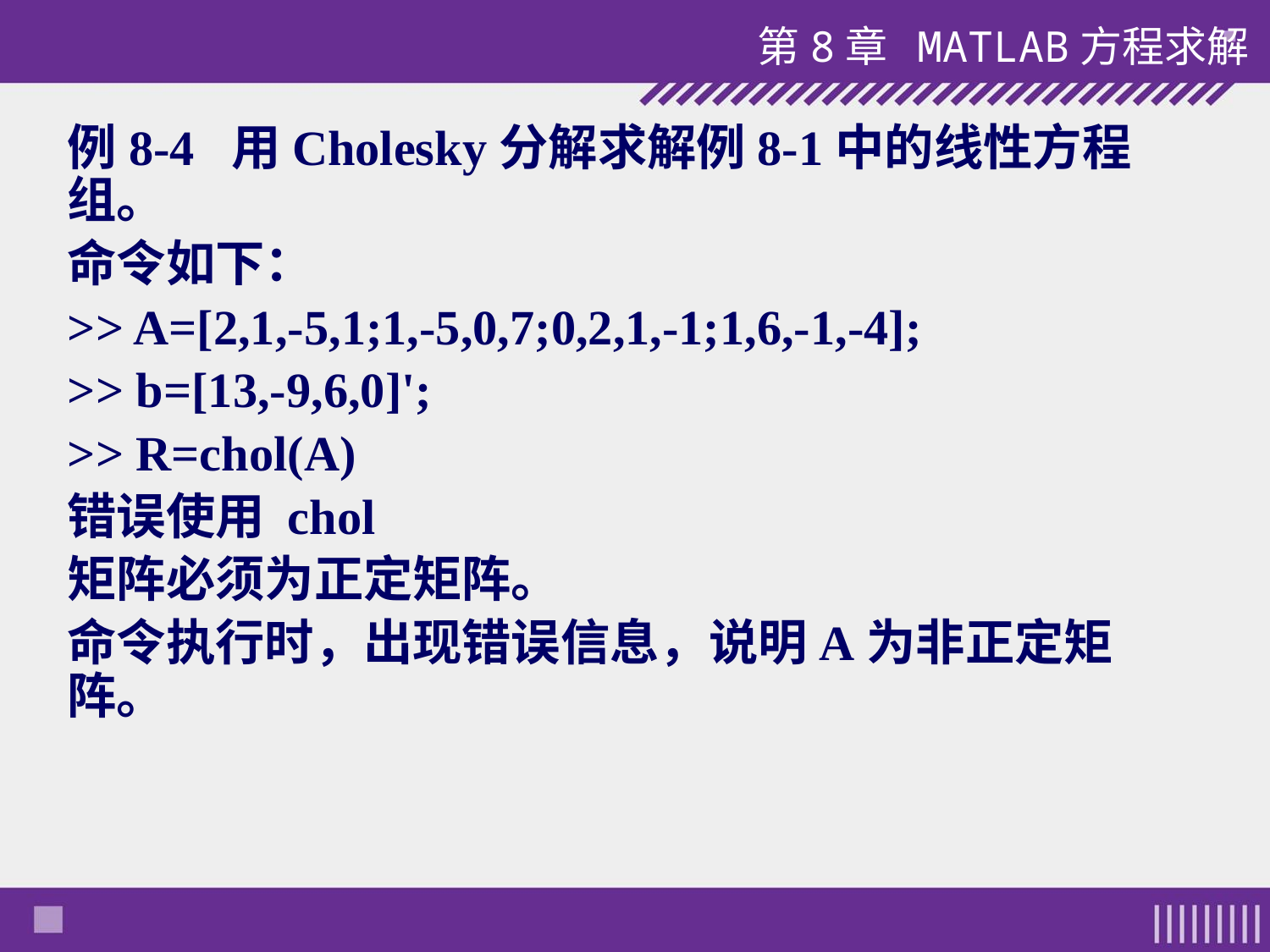

第8章  MATLAB方程求解
例8-4  用Cholesky分解求解例8-1中的线性方程组。
命令如下：
>> A=[2,1,-5,1;1,-5,0,7;0,2,1,-1;1,6,-1,-4];
>> b=[13,-9,6,0]';
>> R=chol(A)
错误使用 chol
矩阵必须为正定矩阵。
命令执行时，出现错误信息，说明A为非正定矩阵。